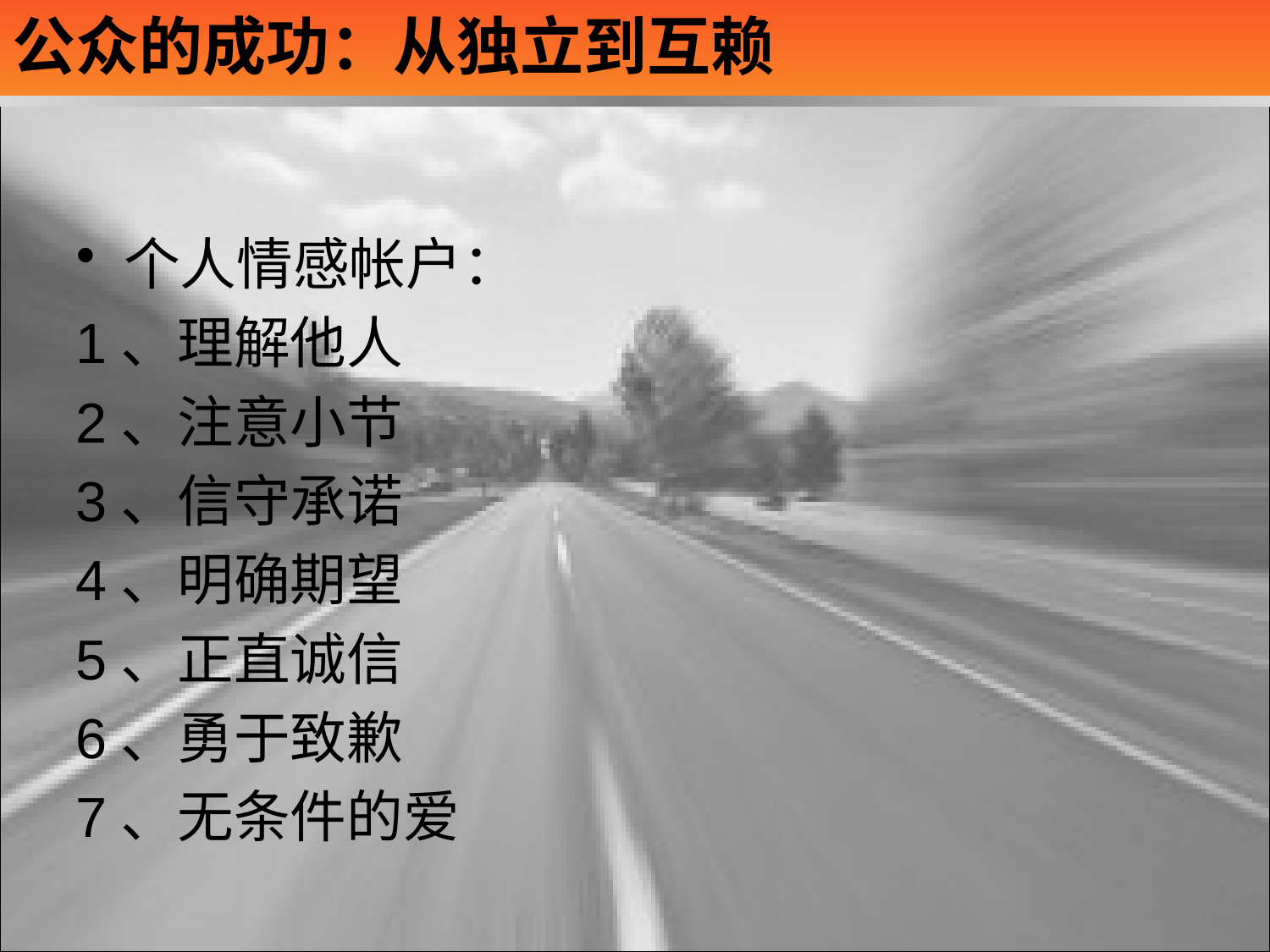

# 公众的成功：从独立到互赖
个人情感帐户：
1、理解他人
2、注意小节
3、信守承诺
4、明确期望
5、正直诚信
6、勇于致歉
7、无条件的爱